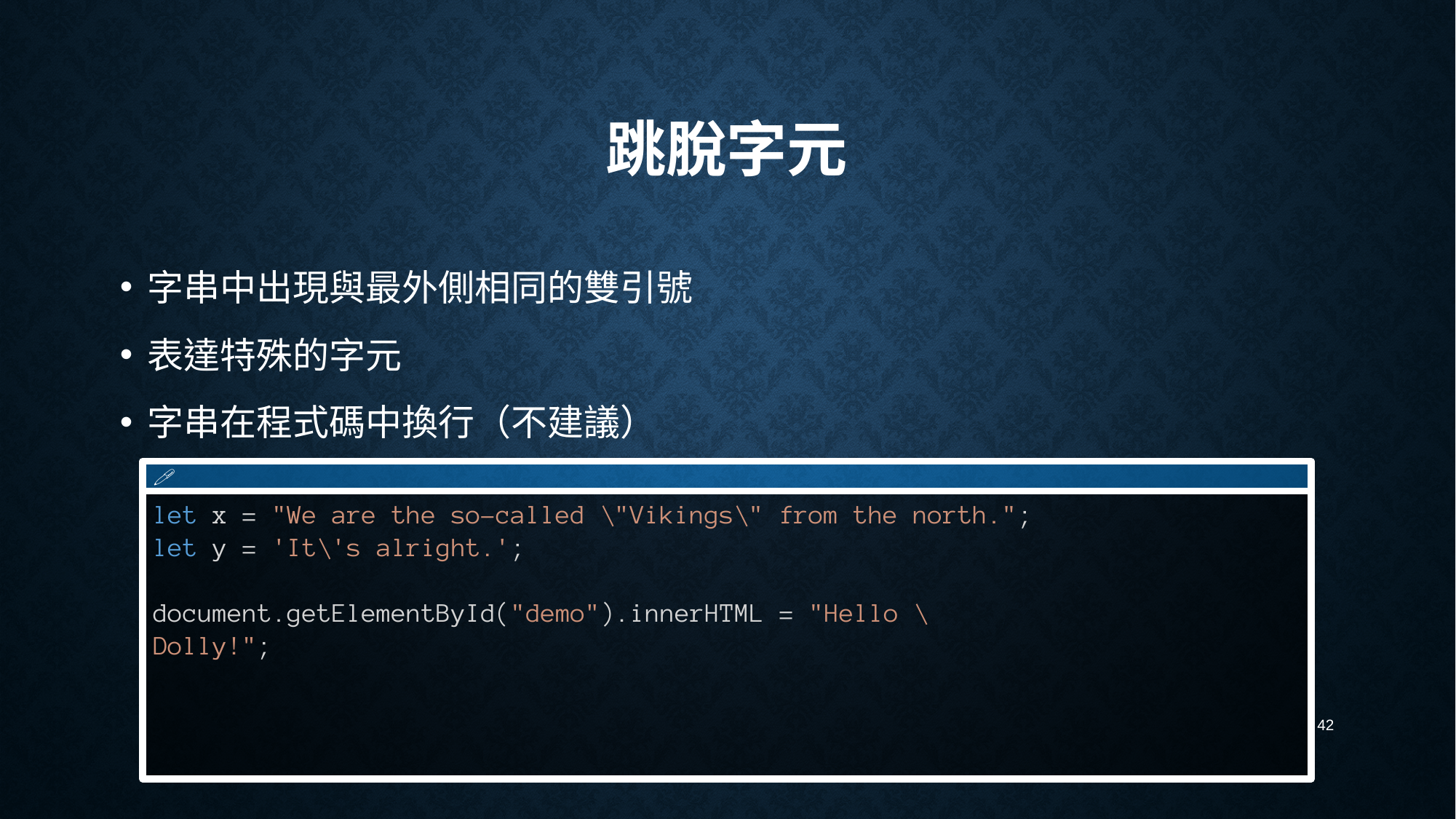

# 跳脫字元
字串中出現與最外側相同的雙引號
表達特殊的字元
字串在程式碼中換行（不建議）
🖊
let x = "We are the so-called \"Vikings\" from the north.";
let y = 'It\'s alright.';

document.getElementById("demo").innerHTML = "Hello \
Dolly!";

42